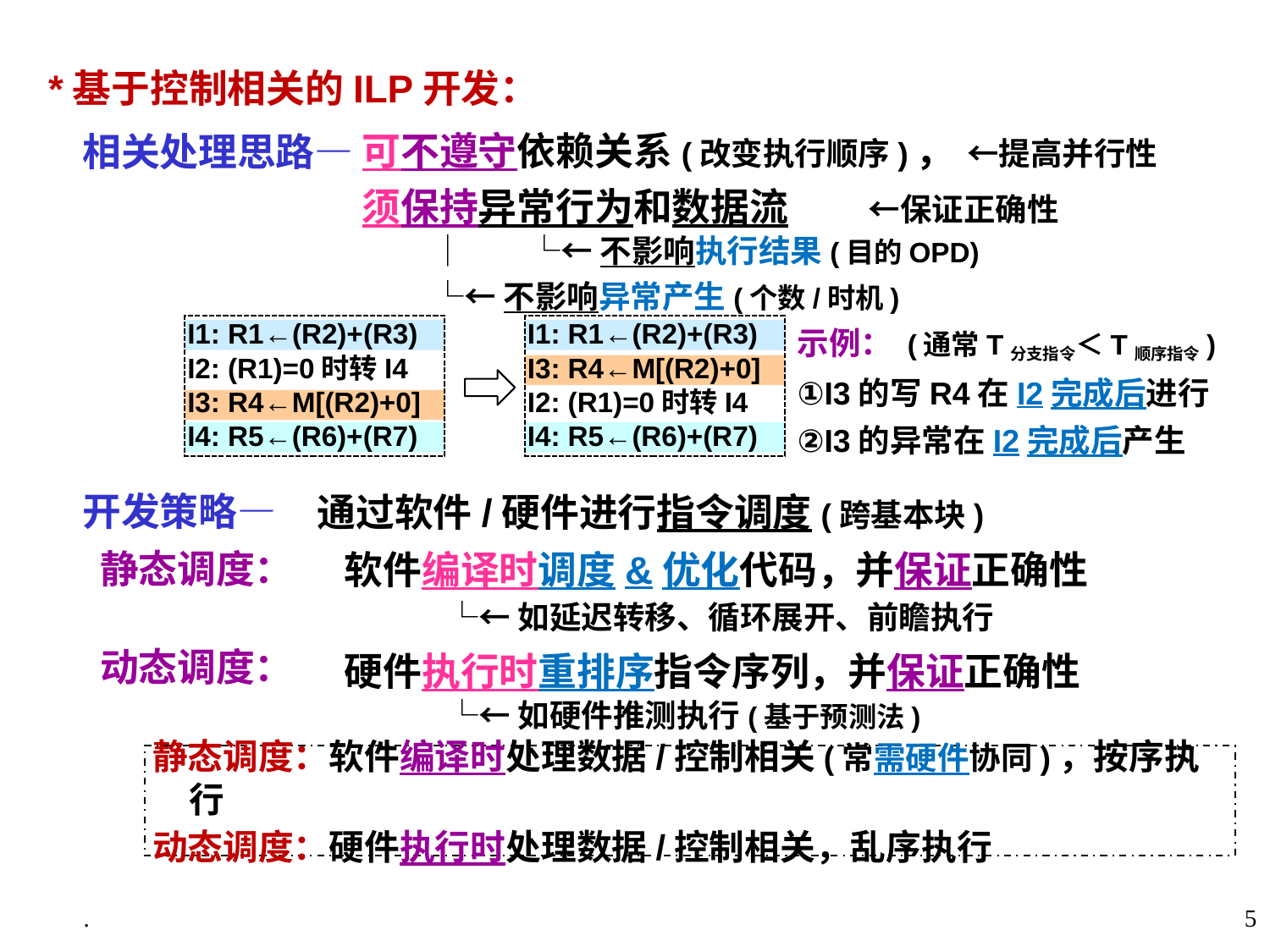

*基于控制相关的ILP开发：
    相关处理思路—

    开发策略—
      静态调度：

      动态调度：
    可不遵守依赖关系(改变执行顺序)，  ←提高并行性
    须保持异常行为和数据流         ←保证正确性
                │         └←不影响执行结果(目的OPD)
                └←不影响异常产生(个数/时机)
I1: R1←(R2)+(R3)
I2: (R1)=0时转I4
I3: R4←M[(R2)+0]
I4: R5←(R6)+(R7)

I1: R1←(R2)+(R3)
I3: R4←M[(R2)+0]
I2: (R1)=0时转I4
I4: R5←(R6)+(R7)

示例： (通常T分支指令＜T顺序指令)
①I3的写R4在I2完成后进行
②I3的异常在I2完成后产生
通过软件/硬件进行指令调度(跨基本块)
  软件编译时调度&优化代码，并保证正确性
                  └←如延迟转移、循环展开、前瞻执行
  硬件执行时重排序指令序列，并保证正确性
                  └←如硬件推测执行(基于预测法)
静态调度：软件编译时处理数据/控制相关(常需硬件协同)，按序执行
动态调度：硬件执行时处理数据/控制相关，乱序执行
.
5